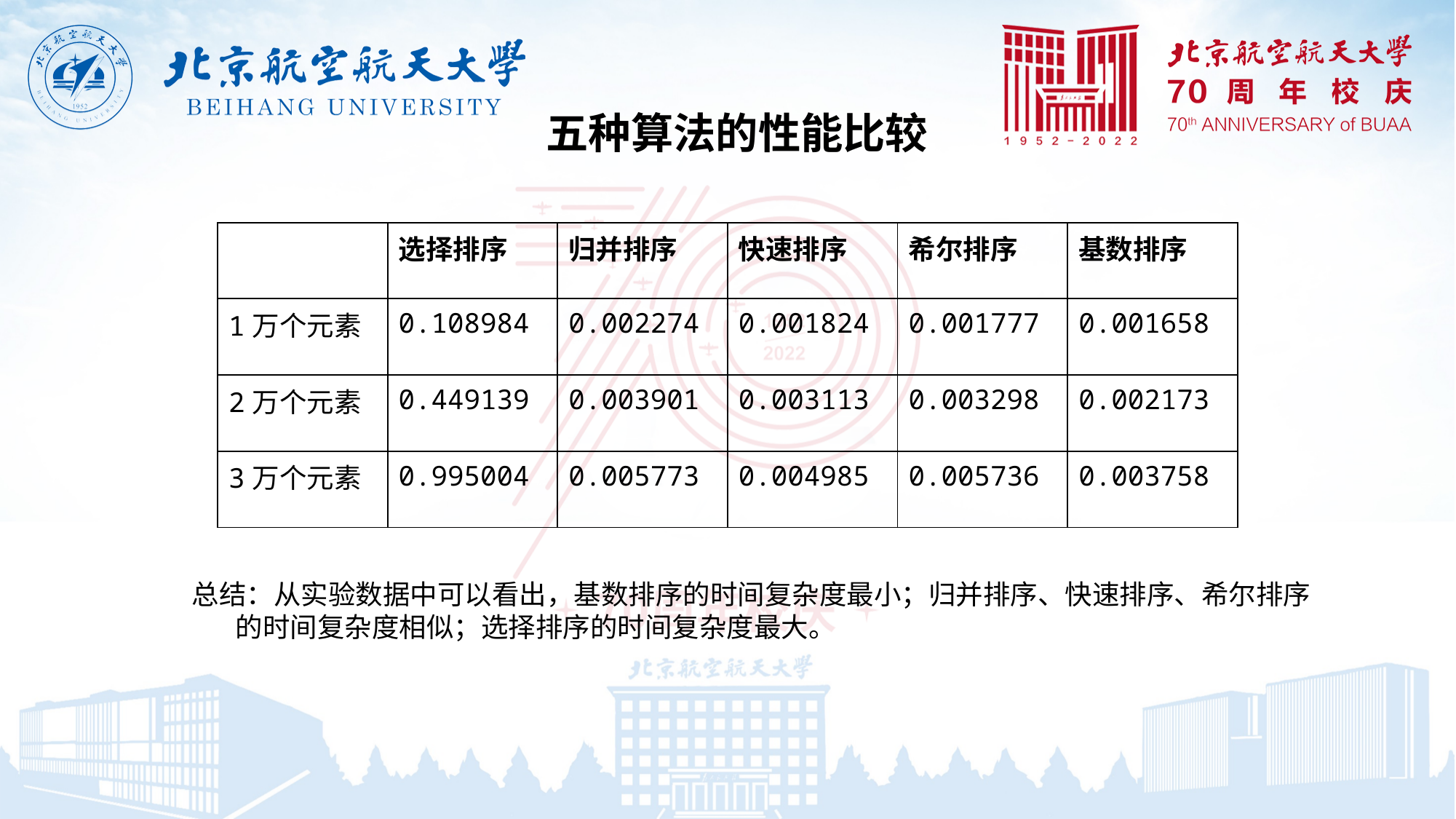

五种算法的性能比较
|  | 选择排序 | 归并排序 | 快速排序 | 希尔排序 | 基数排序 |
| --- | --- | --- | --- | --- | --- |
| 1万个元素 | 0.108984 | 0.002274 | 0.001824 | 0.001777 | 0.001658 |
| 2万个元素 | 0.449139 | 0.003901 | 0.003113 | 0.003298 | 0.002173 |
| 3万个元素 | 0.995004 | 0.005773 | 0.004985 | 0.005736 | 0.003758 |
总结：从实验数据中可以看出，基数排序的时间复杂度最小；归并排序、快速排序、希尔排序
      的时间复杂度相似；选择排序的时间复杂度最大。